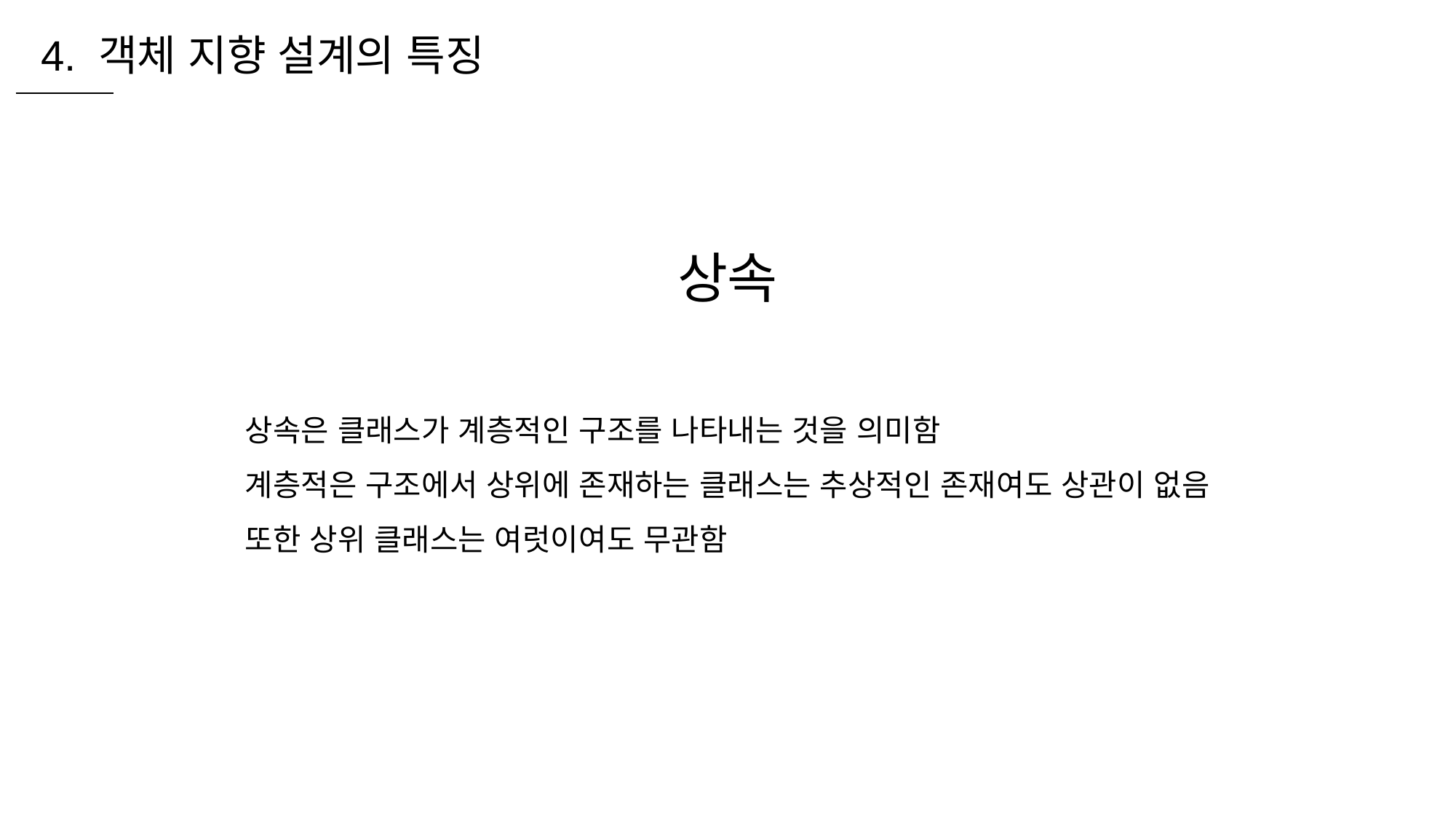

4. 객체 지향 설계의 특징
상속
상속은 클래스가 계층적인 구조를 나타내는 것을 의미함
계층적은 구조에서 상위에 존재하는 클래스는 추상적인 존재여도 상관이 없음
또한 상위 클래스는 여럿이여도 무관함